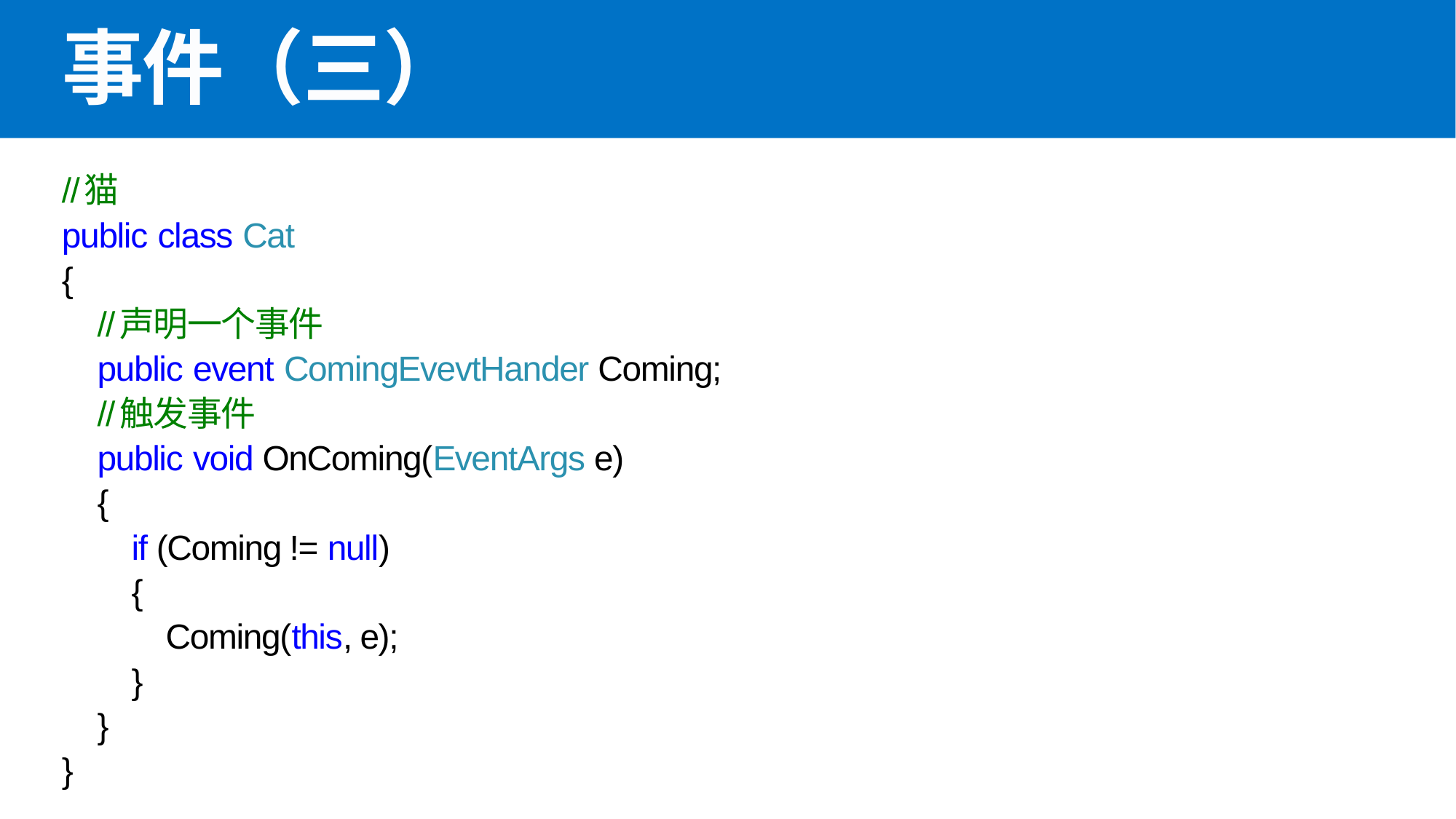

# 事件（三）
//猫
public class Cat
{
    //声明一个事件
    public event ComingEvevtHander Coming;
    //触发事件
    public void OnComing(EventArgs e)
    {
        if (Coming != null)
        {
            Coming(this, e);
        }
    }
}